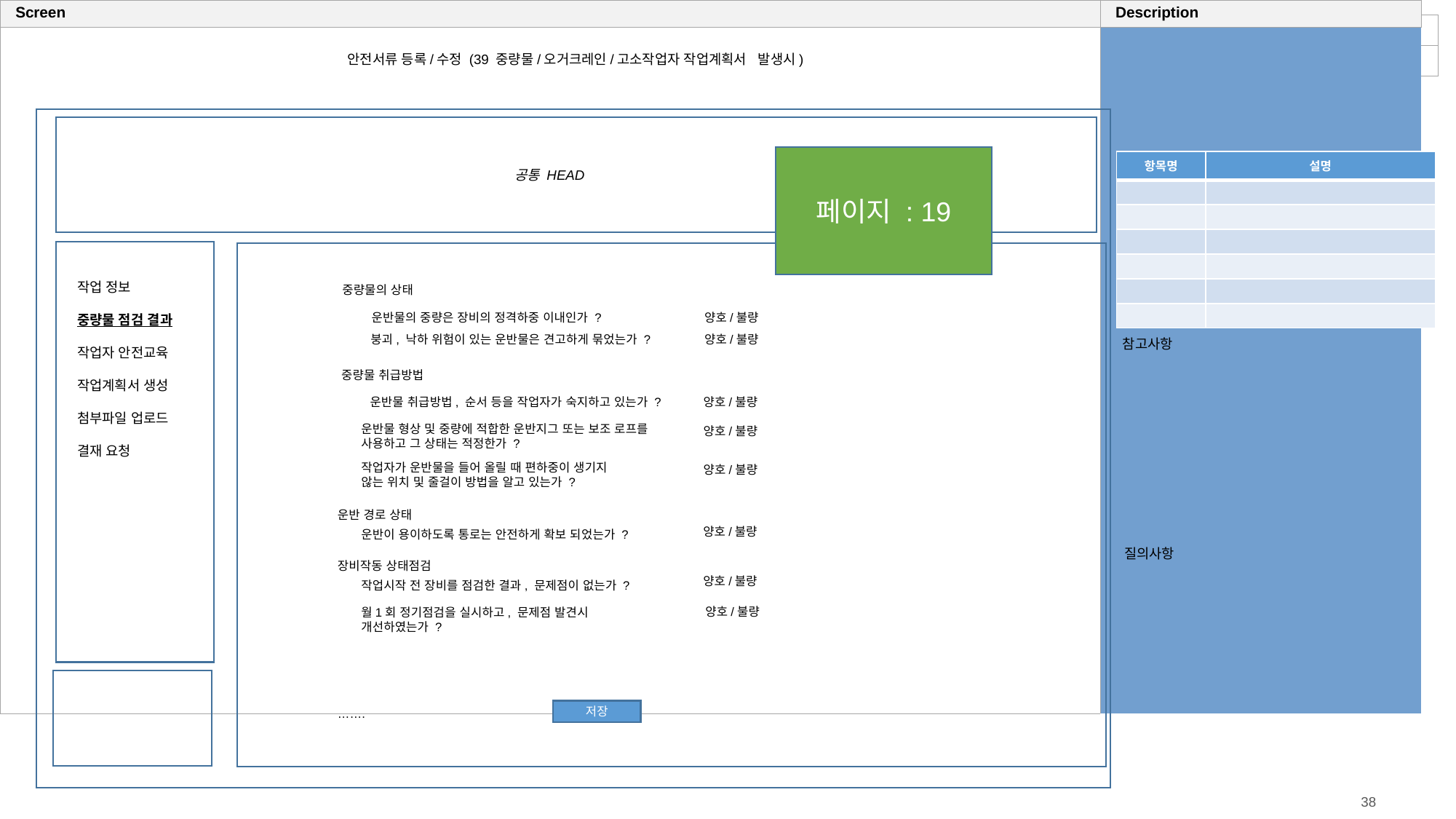

안전서류 등록/수정 (39 중량물/오거크레인/고소작업자 작업계획서   발생시)

페이지 : 19
| 항목명 | 설명 |
| --- | --- |
|  |  |
|  |  |
|  |  |
|  |  |
|  |  |
|  |  |
공통 HEAD

작업 정보

중량물 점검 결과

작업자 안전교육

작업계획서 생성

첨부파일 업로드

결재 요청
중량물의 상태
운반물의 중량은 장비의 정격하중 이내인가 ?
양호/불량
붕괴, 낙하 위험이 있는 운반물은 견고하게 묶었는가 ?
양호/불량
참고사항

중량물 취급방법
운반물 취급방법, 순서 등을 작업자가 숙지하고 있는가 ?
양호/불량
운반물 형상 및 중량에 적합한 운반지그 또는 보조 로프를 사용하고 그 상태는 적정한가 ?
양호/불량
작업자가 운반물을 들어 올릴 때 편하중이 생기지
않는 위치 및 줄걸이 방법을 알고 있는가 ?
양호/불량
운반 경로 상태
양호/불량
운반이 용이하도록 통로는 안전하게 확보 되었는가 ?
질의사항

장비작동 상태점검
양호/불량
작업시작 전 장비를 점검한 결과, 문제점이 없는가 ?
양호/불량
월1회 정기점검을 실시하고, 문제점 발견시 개선하였는가 ?

…….
저장